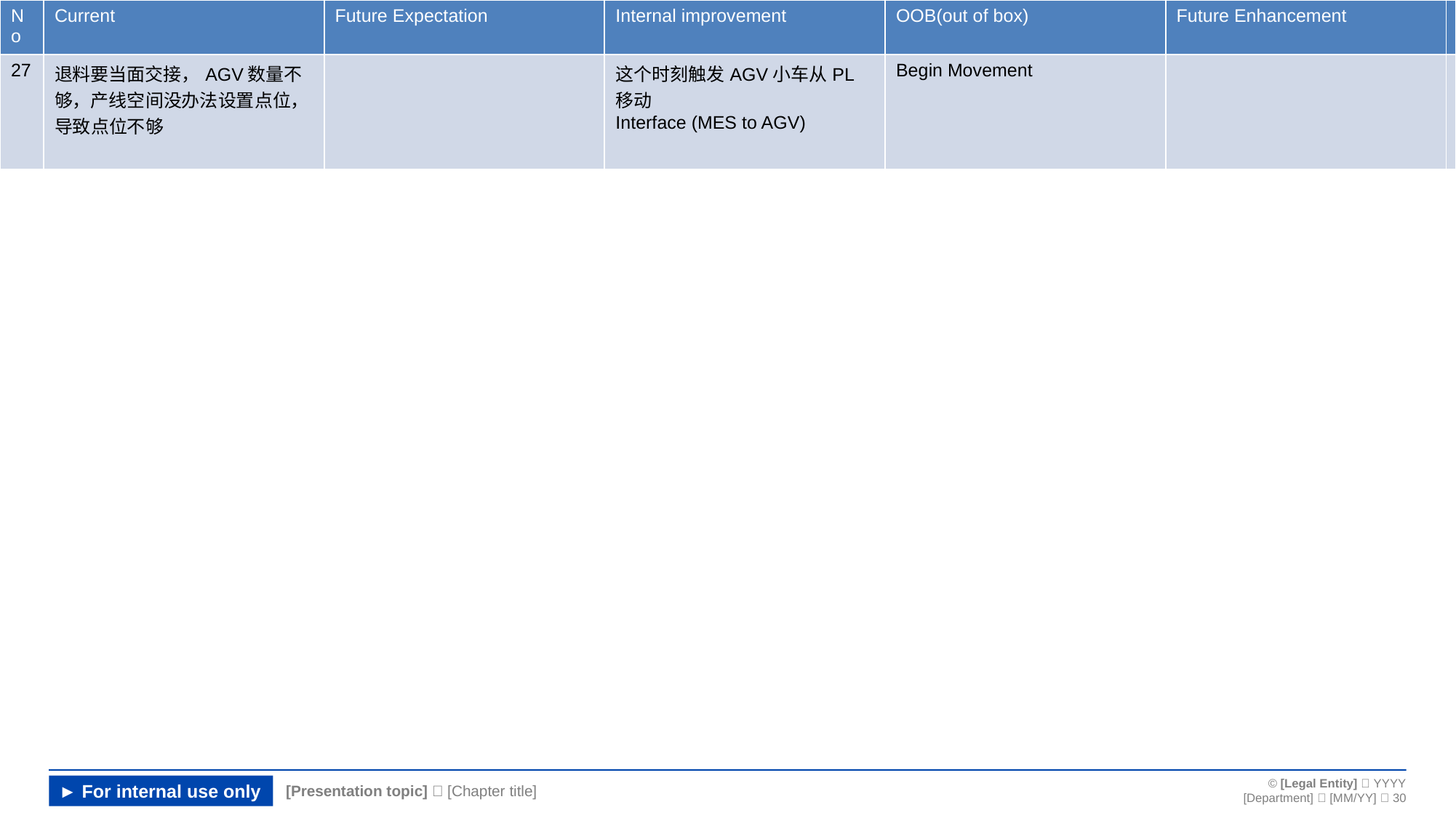

| No | Current | Future Expectation | Internal improvement | OOB(out of box) | Future Enhancement |  |
| --- | --- | --- | --- | --- | --- | --- |
| 27 | 退料要当面交接，AGV数量不够，产线空间没办法设置点位，导致点位不够 |  | 这个时刻触发AGV小车从PL移动 Interface (MES to AGV) | Begin Movement |  |  |
#